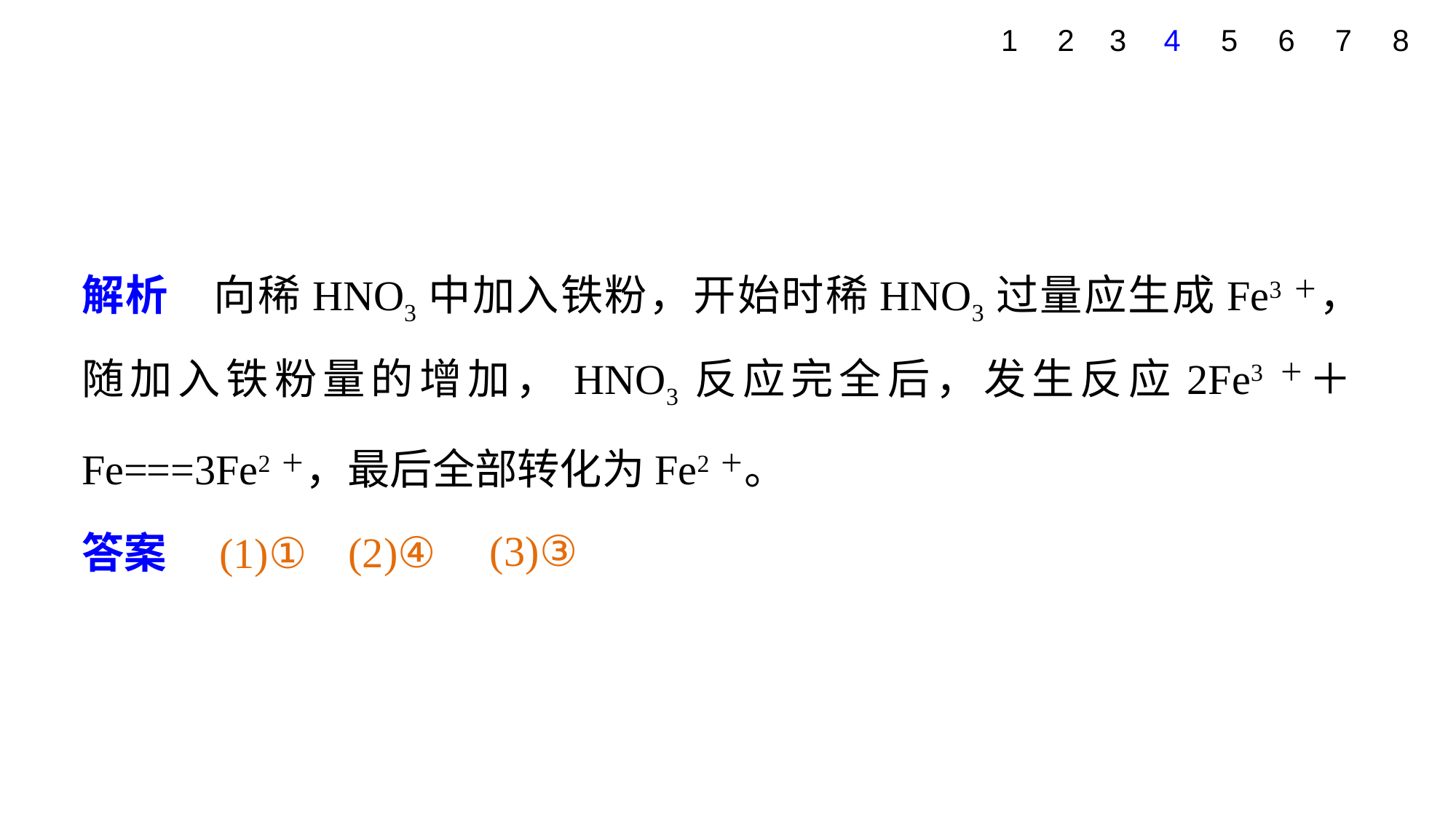

1
2
3
4
5
6
7
8
解析　向稀HNO3中加入铁粉，开始时稀HNO3过量应生成Fe3＋，随加入铁粉量的增加，HNO3反应完全后，发生反应2Fe3＋＋Fe===3Fe2＋，最后全部转化为Fe2＋。
答案　(1)①
(3)③
(2)④